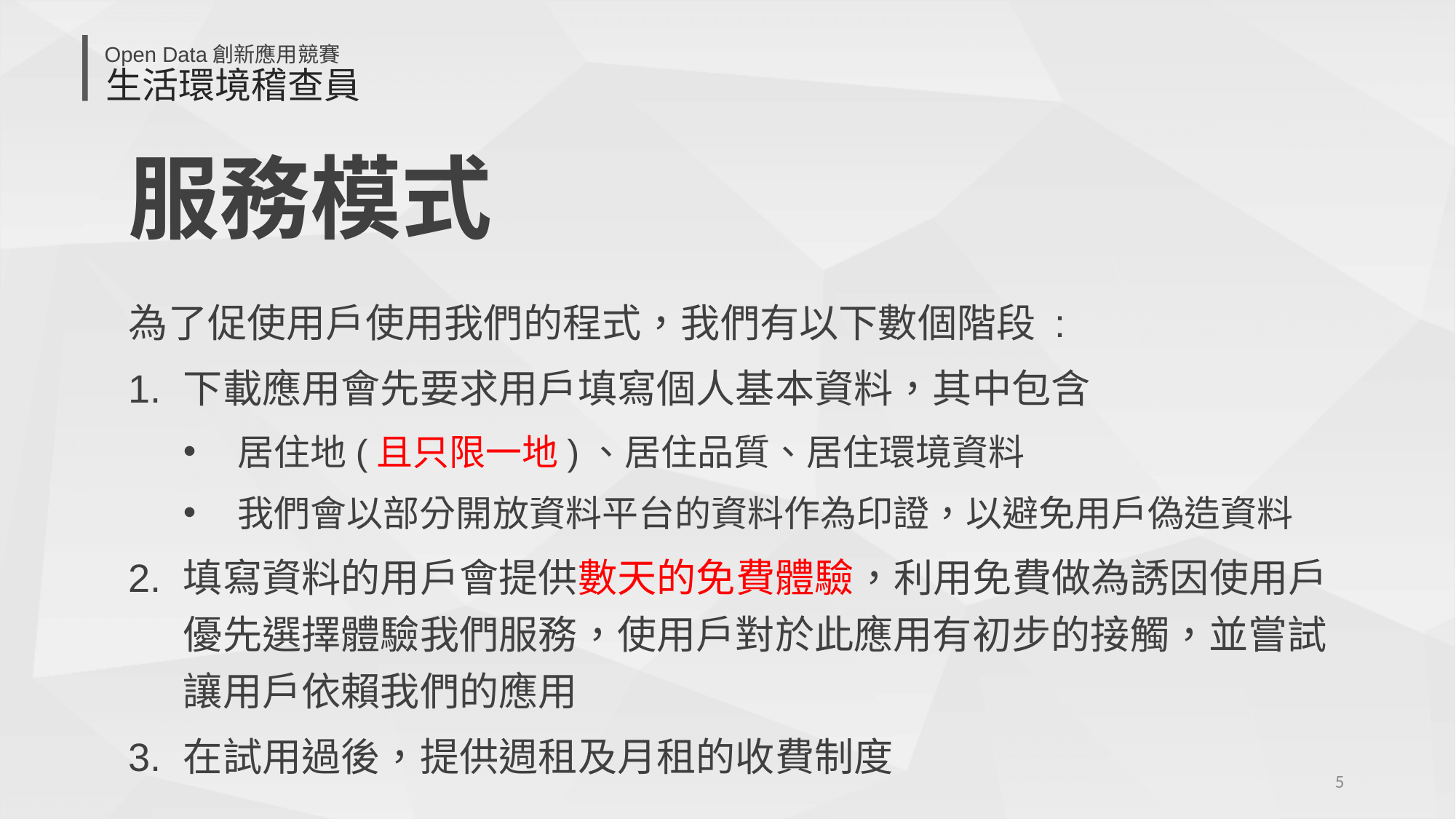

服務模式
為了促使用戶使用我們的程式，我們有以下數個階段 :
下載應用會先要求用戶填寫個人基本資料，其中包含
居住地(且只限一地)、居住品質、居住環境資料
我們會以部分開放資料平台的資料作為印證，以避免用戶偽造資料
填寫資料的用戶會提供數天的免費體驗，利用免費做為誘因使用戶優先選擇體驗我們服務，使用戶對於此應用有初步的接觸，並嘗試讓用戶依賴我們的應用
在試用過後，提供週租及月租的收費制度

5